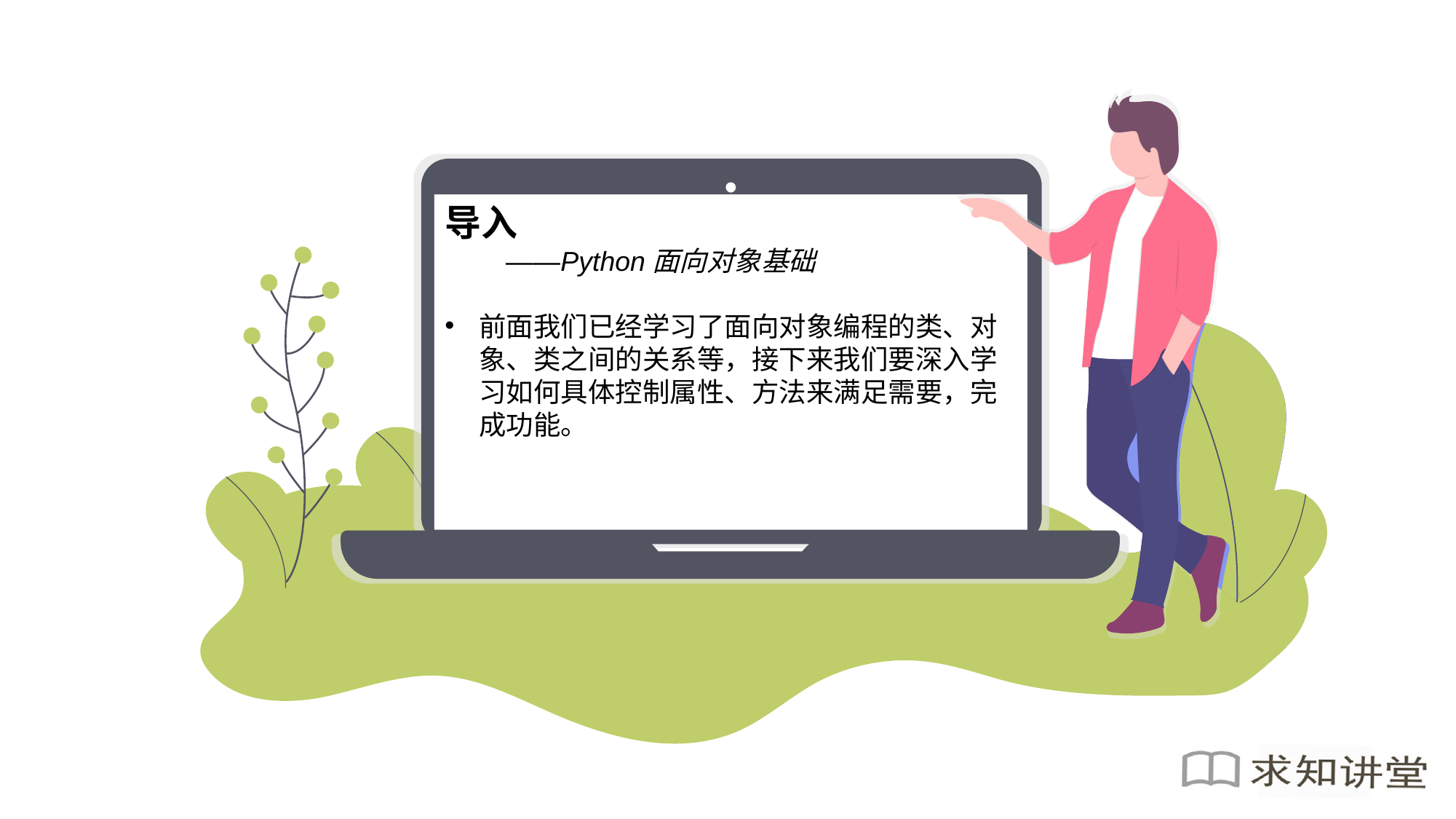

导入
        ——Python面向对象基础

前面我们已经学习了面向对象编程的类、对象、类之间的关系等，接下来我们要深入学习如何具体控制属性、方法来满足需要，完成功能。